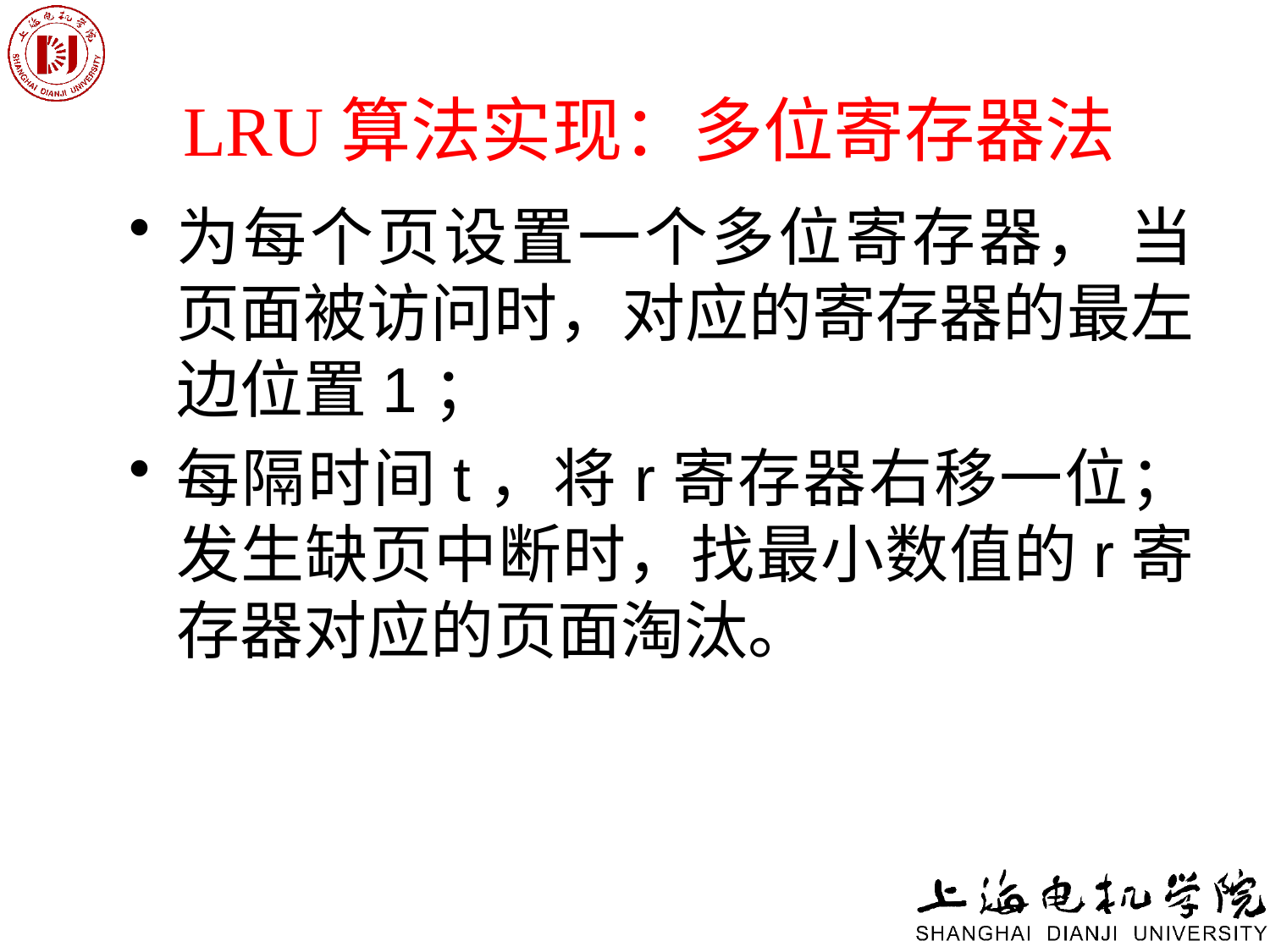

# LRU算法实现：多位寄存器法
为每个页设置一个多位寄存器， 当页面被访问时，对应的寄存器的最左边位置1；
每隔时间t，将r寄存器右移一位；发生缺页中断时，找最小数值的r寄存器对应的页面淘汰。